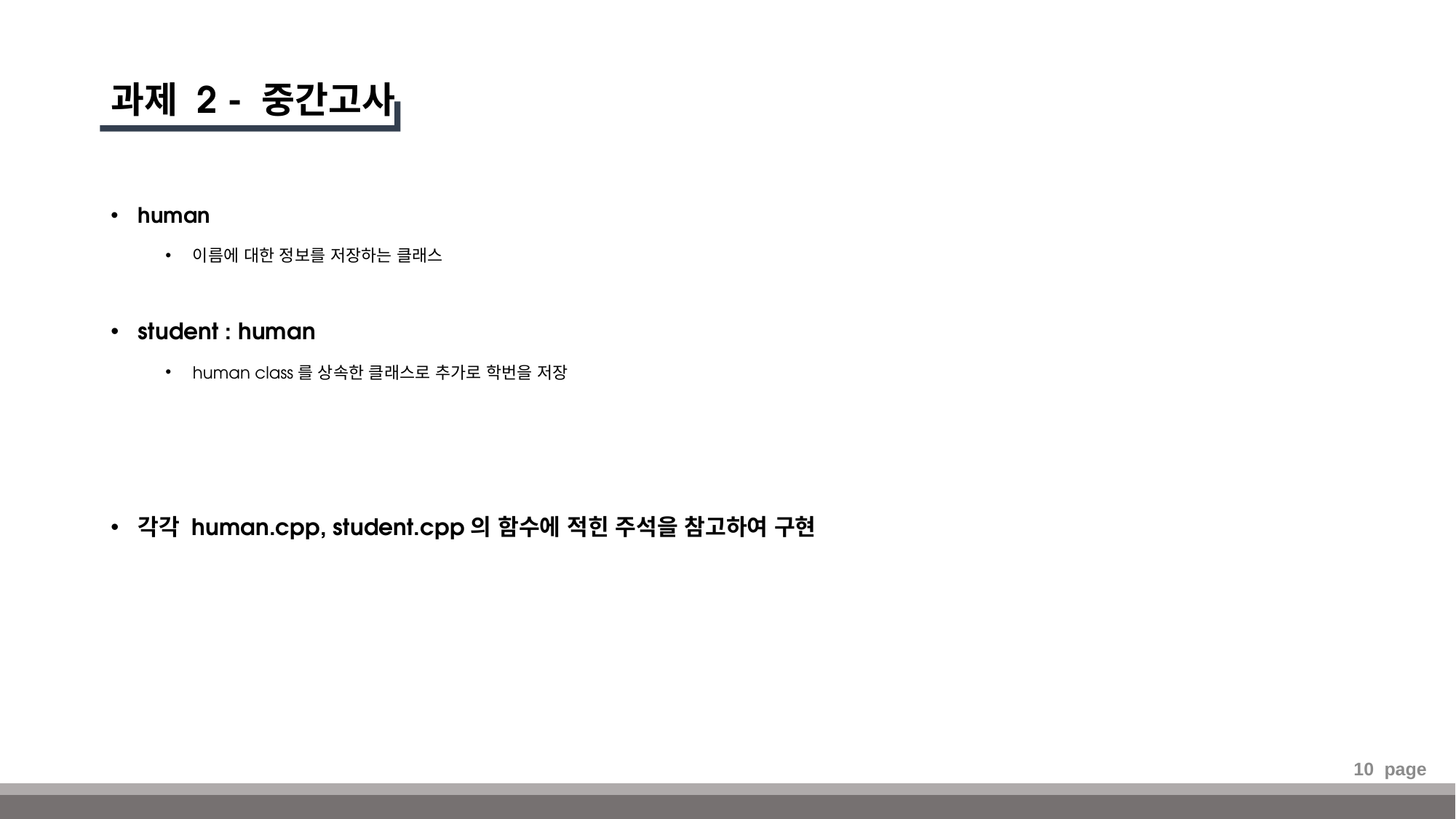

# 과제 2 - 중간고사

human
이름에 대한 정보를 저장하는 클래스

student : human
human class를 상속한 클래스로 추가로 학번을 저장

각각 human.cpp, student.cpp의 함수에 적힌 주석을 참고하여 구현

10